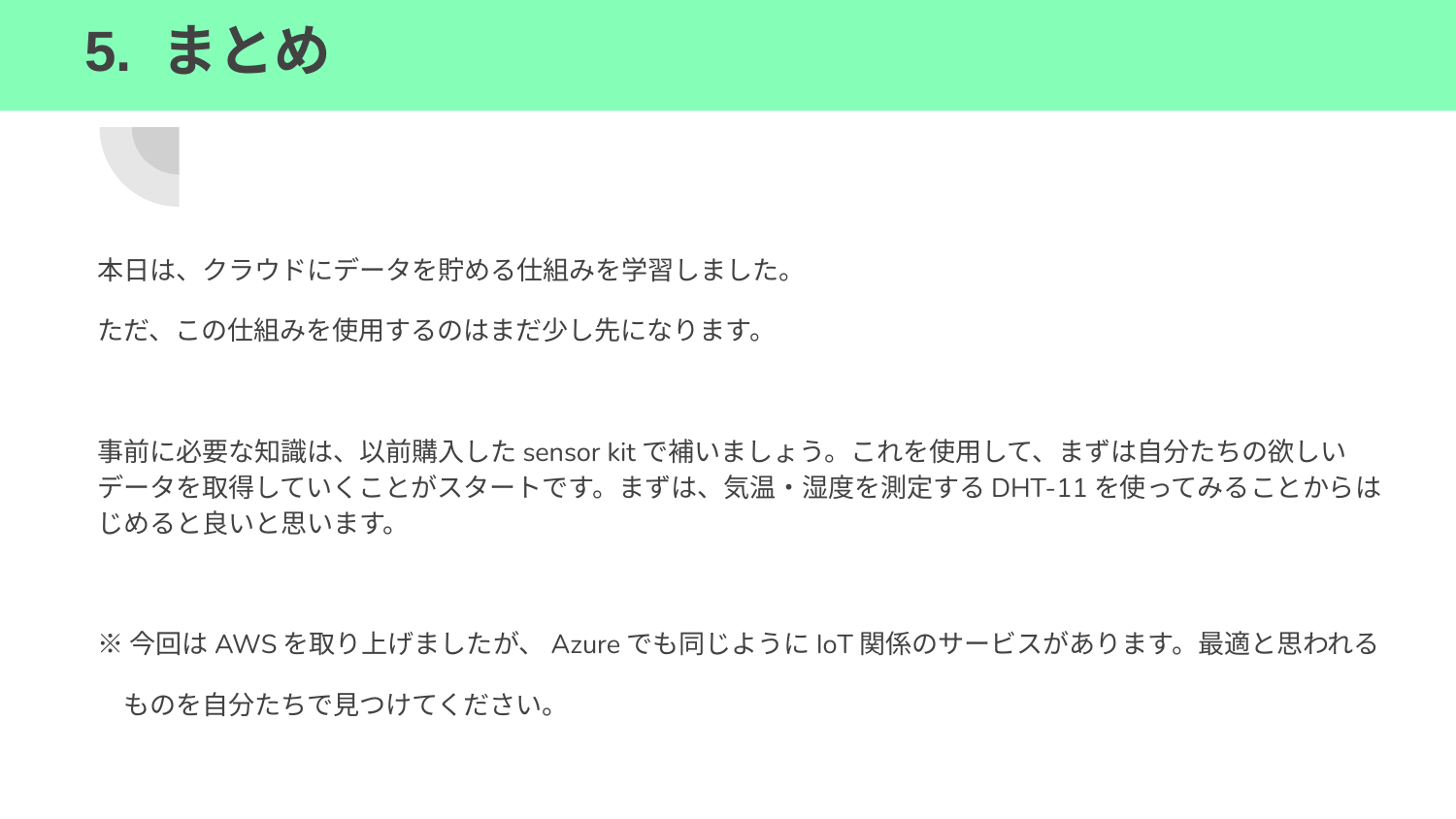

# 5. まとめ
本日は、クラウドにデータを貯める仕組みを学習しました。
ただ、この仕組みを使用するのはまだ少し先になります。

事前に必要な知識は、以前購入したsensor kitで補いましょう。これを使用して、まずは自分たちの欲しいデータを取得していくことがスタートです。まずは、気温・湿度を測定するDHT-11を使ってみることからはじめると良いと思います。

※今回はAWSを取り上げましたが、Azureでも同じようにIoT関係のサービスがあります。最適と思われる
　ものを自分たちで見つけてください。